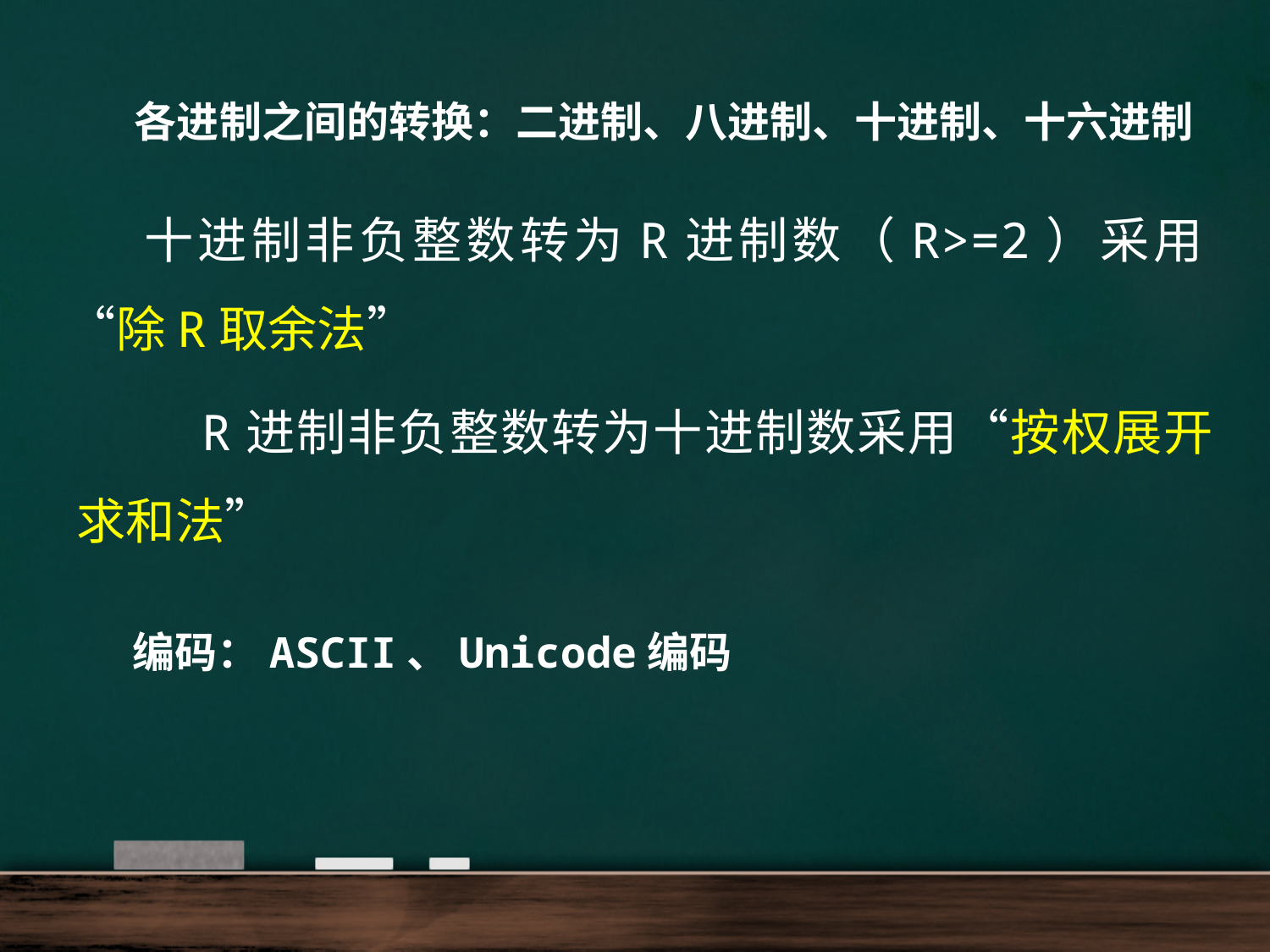

各进制之间的转换：二进制、八进制、十进制、十六进制
    十进制非负整数转为R进制数（R>=2）采用“除R取余法”
    R进制非负整数转为十进制数采用“按权展开求和法”
编码：ASCII、Unicode编码